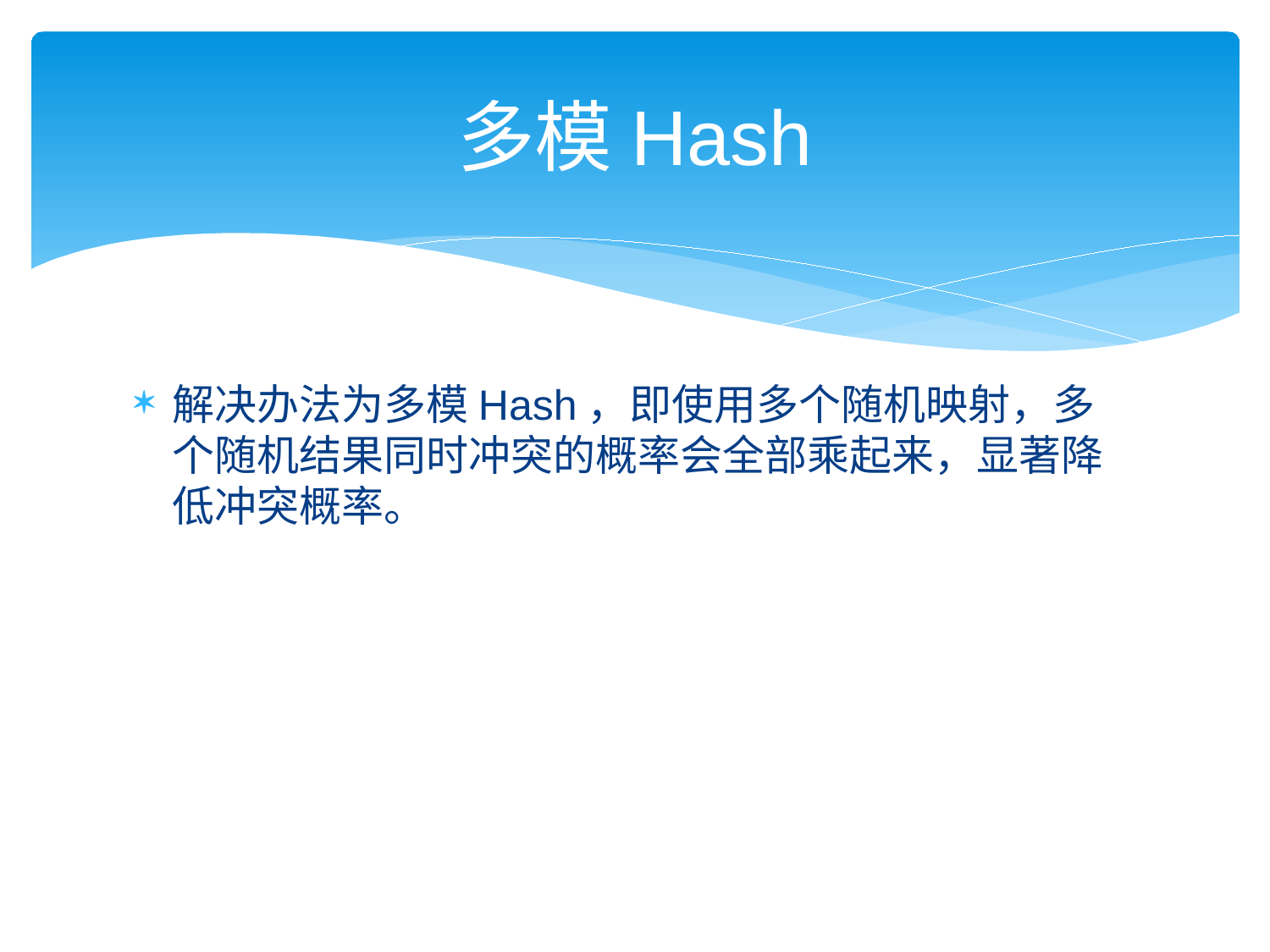

# 多模Hash
解决办法为多模Hash，即使用多个随机映射，多个随机结果同时冲突的概率会全部乘起来，显著降低冲突概率。